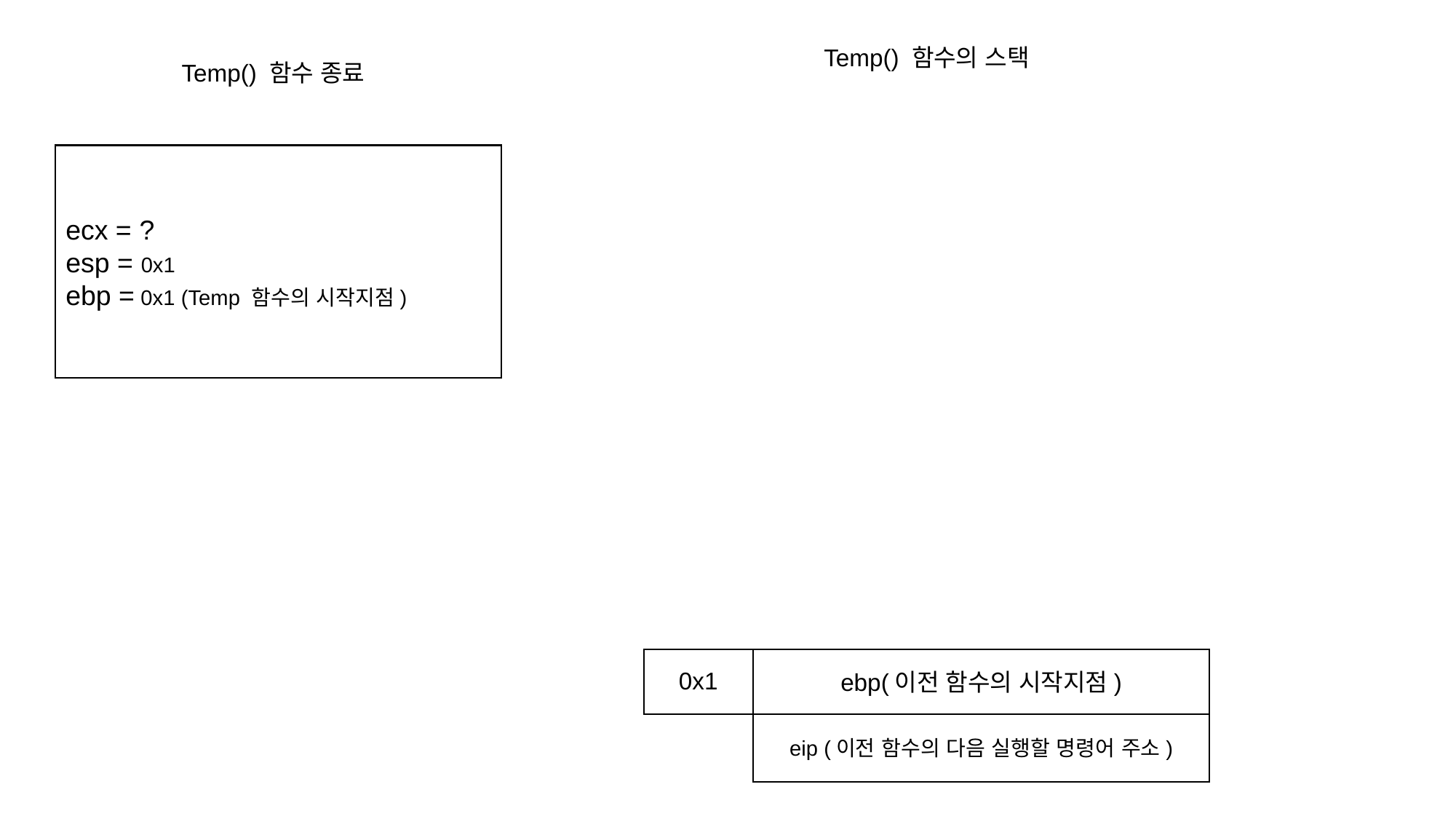

Temp() 함수의 스택
Temp() 함수 종료
ecx = ?
esp = 0x1
ebp = 0x1 (Temp 함수의 시작지점)

0x1
ebp(이전 함수의 시작지점)

eip (이전 함수의 다음 실행할 명령어 주소)